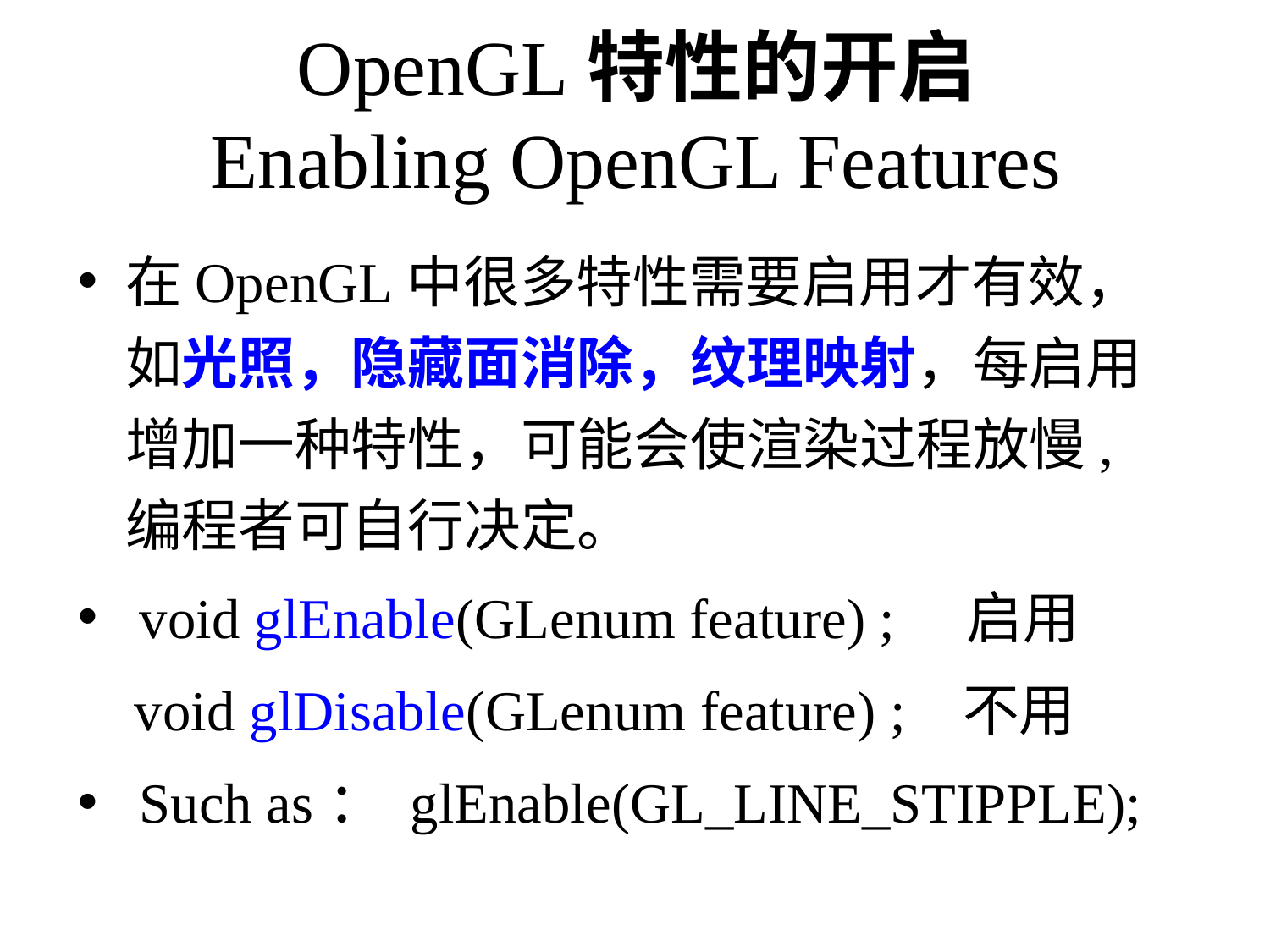

# OpenGL特性的开启 Enabling OpenGL Features
在OpenGL中很多特性需要启用才有效，如光照，隐藏面消除，纹理映射，每启用增加一种特性，可能会使渲染过程放慢, 编程者可自行决定。
 void glEnable(GLenum feature) ;    启用
    void glDisable(GLenum feature) ;   不用
 Such as： glEnable(GL_LINE_STIPPLE);